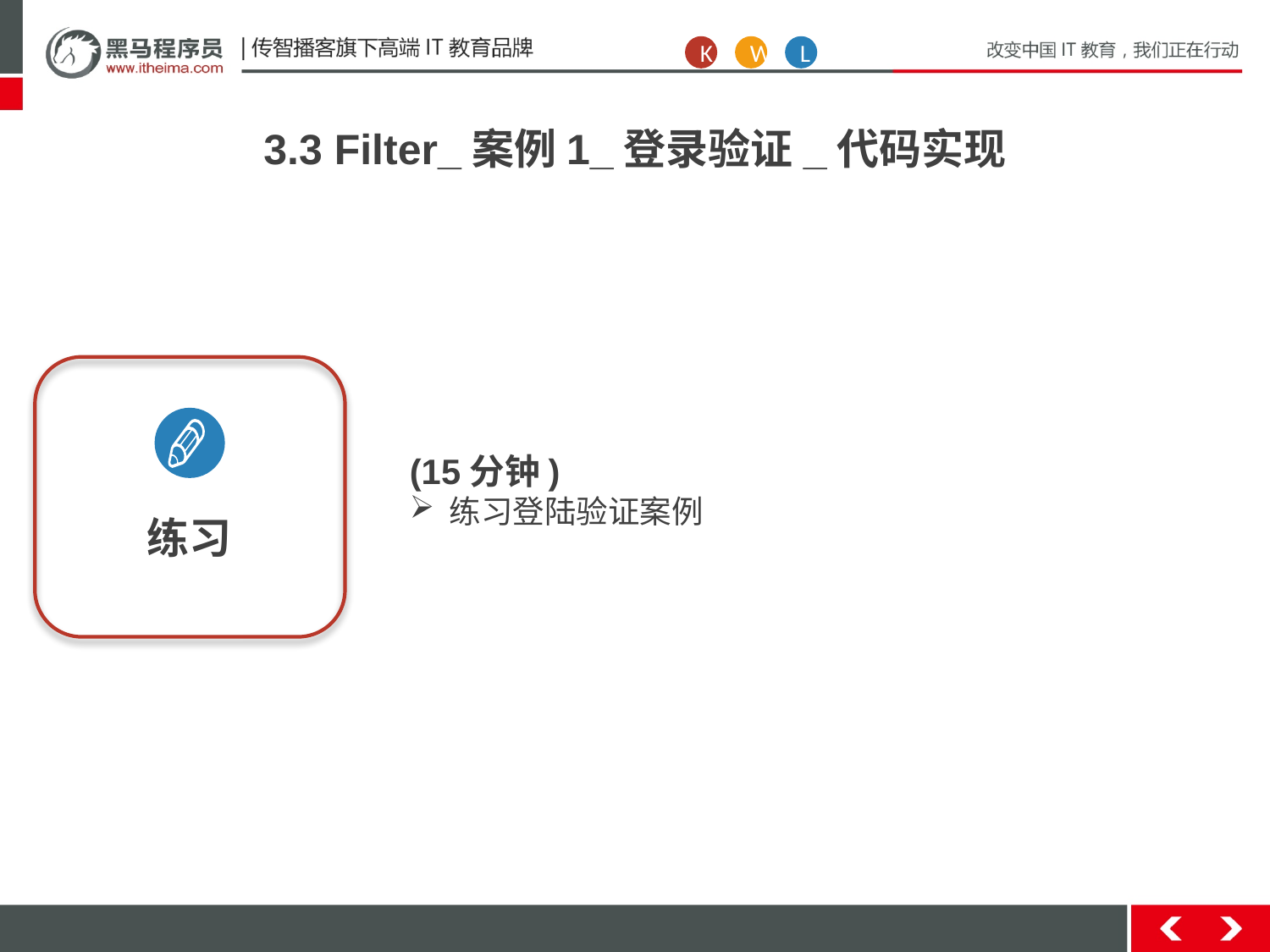

K
W
L
3.3 Filter_案例1_登录验证_代码实现

练习
(15分钟)
练习登陆验证案例